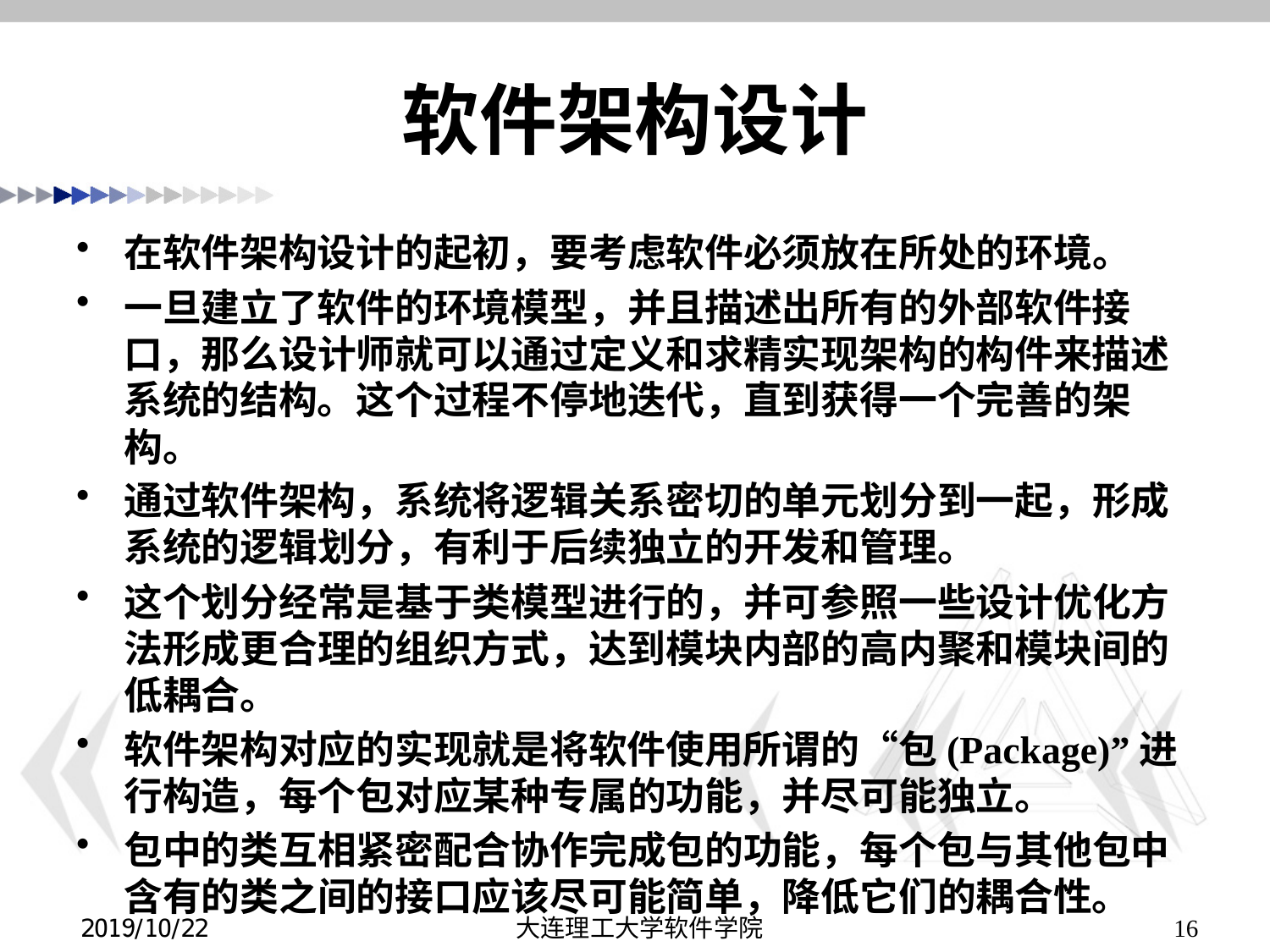

# 软件架构设计
在软件架构设计的起初，要考虑软件必须放在所处的环境。
一旦建立了软件的环境模型，并且描述出所有的外部软件接口，那么设计师就可以通过定义和求精实现架构的构件来描述系统的结构。这个过程不停地迭代，直到获得一个完善的架构。
通过软件架构，系统将逻辑关系密切的单元划分到一起，形成系统的逻辑划分，有利于后续独立的开发和管理。
这个划分经常是基于类模型进行的，并可参照一些设计优化方法形成更合理的组织方式，达到模块内部的高内聚和模块间的低耦合。
软件架构对应的实现就是将软件使用所谓的“包(Package)”进行构造，每个包对应某种专属的功能，并尽可能独立。
包中的类互相紧密配合协作完成包的功能，每个包与其他包中含有的类之间的接口应该尽可能简单，降低它们的耦合性。
2019/10/22
大连理工大学软件学院
16